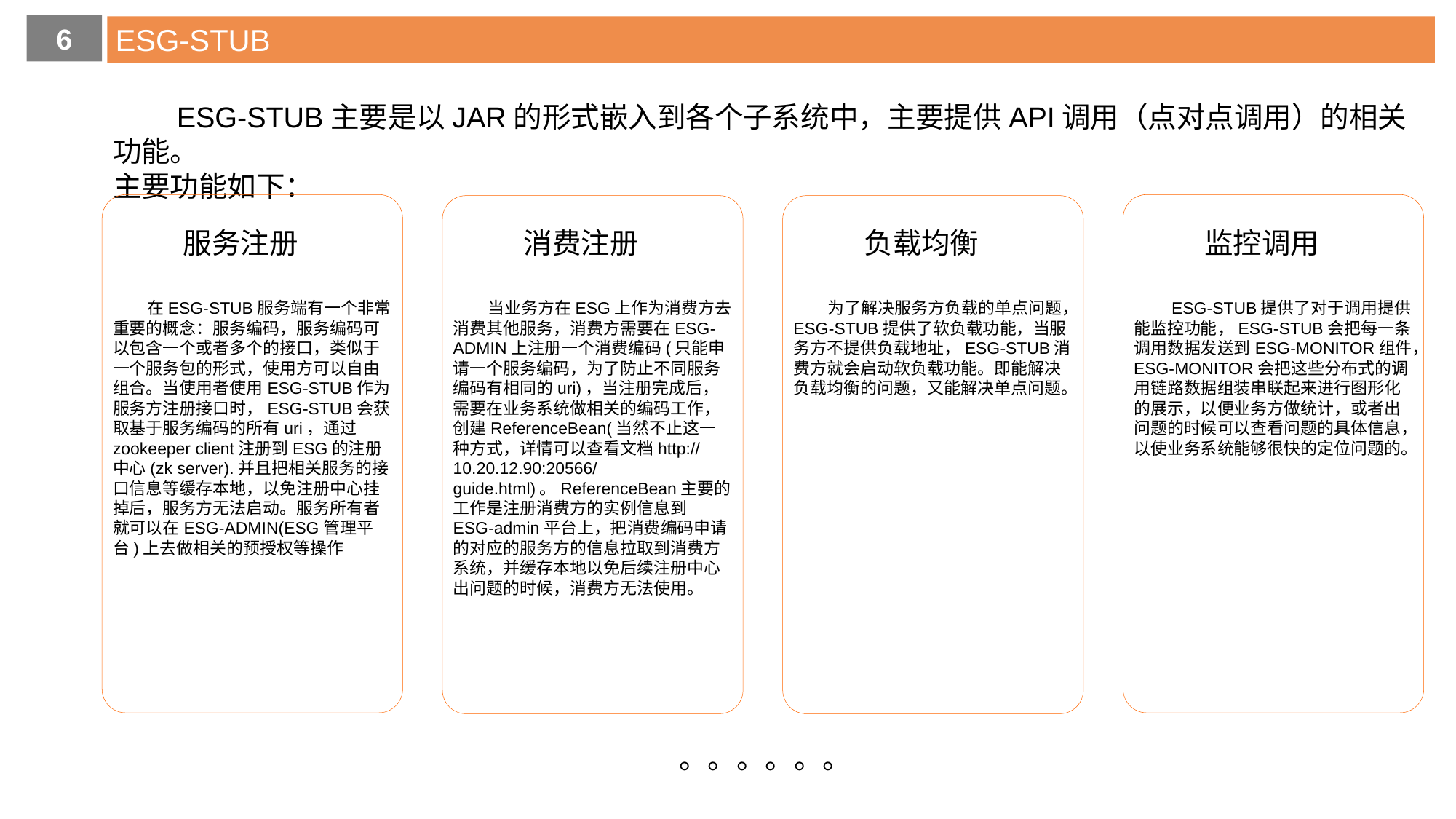

6
ESG-STUB
        ESG-STUB主要是以JAR的形式嵌入到各个子系统中，主要提供API调用（点对点调用）的相关功能。
主要功能如下：

          监控调用
          消费注册
          负载均衡
          服务注册
        在ESG-STUB服务端有一个非常重要的概念：服务编码，服务编码可以包含一个或者多个的接口，类似于一个服务包的形式，使用方可以自由组合。当使用者使用ESG-STUB作为服务方注册接口时，ESG-STUB会获取基于服务编码的所有uri，通过zookeeper client注册到ESG的注册中心(zk server).并且把相关服务的接口信息等缓存本地，以免注册中心挂掉后，服务方无法启动。服务所有者就可以在ESG-ADMIN(ESG管理平台)上去做相关的预授权等操作
        当业务方在ESG上作为消费方去消费其他服务，消费方需要在ESG-ADMIN上注册一个消费编码(只能申请一个服务编码，为了防止不同服务编码有相同的uri)，当注册完成后，需要在业务系统做相关的编码工作，创建ReferenceBean(当然不止这一种方式，详情可以查看文档http://10.20.12.90:20566/guide.html)。ReferenceBean主要的工作是注册消费方的实例信息到ESG-admin平台上，把消费编码申请的对应的服务方的信息拉取到消费方系统，并缓存本地以免后续注册中心出问题的时候，消费方无法使用。
        为了解决服务方负载的单点问题，ESG-STUB提供了软负载功能，当服务方不提供负载地址，ESG-STUB消费方就会启动软负载功能。即能解决负载均衡的问题，又能解决单点问题。
        ESG-STUB提供了对于调用提供能监控功能，ESG-STUB会把每一条调用数据发送到ESG-MONITOR组件，ESG-MONITOR会把这些分布式的调用链路数据组装串联起来进行图形化的展示，以便业务方做统计，或者出问题的时候可以查看问题的具体信息，以使业务系统能够很快的定位问题的。
       。。。。。。